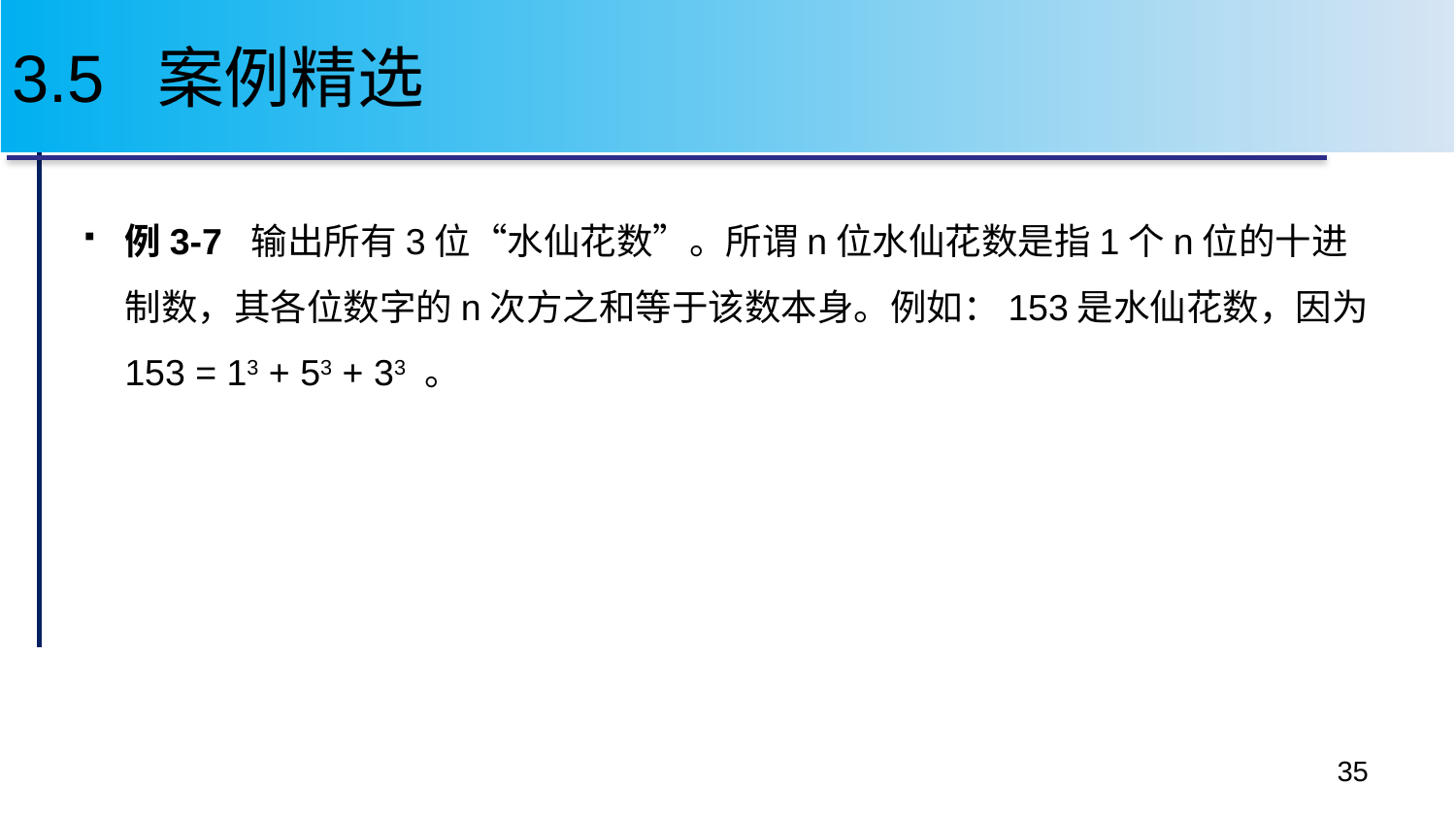

# 3.5  案例精选
例3-7  输出所有3位“水仙花数”。所谓n位水仙花数是指1个n位的十进制数，其各位数字的n次方之和等于该数本身。例如：153是水仙花数，因为153 = 13 + 53 + 33 。

35